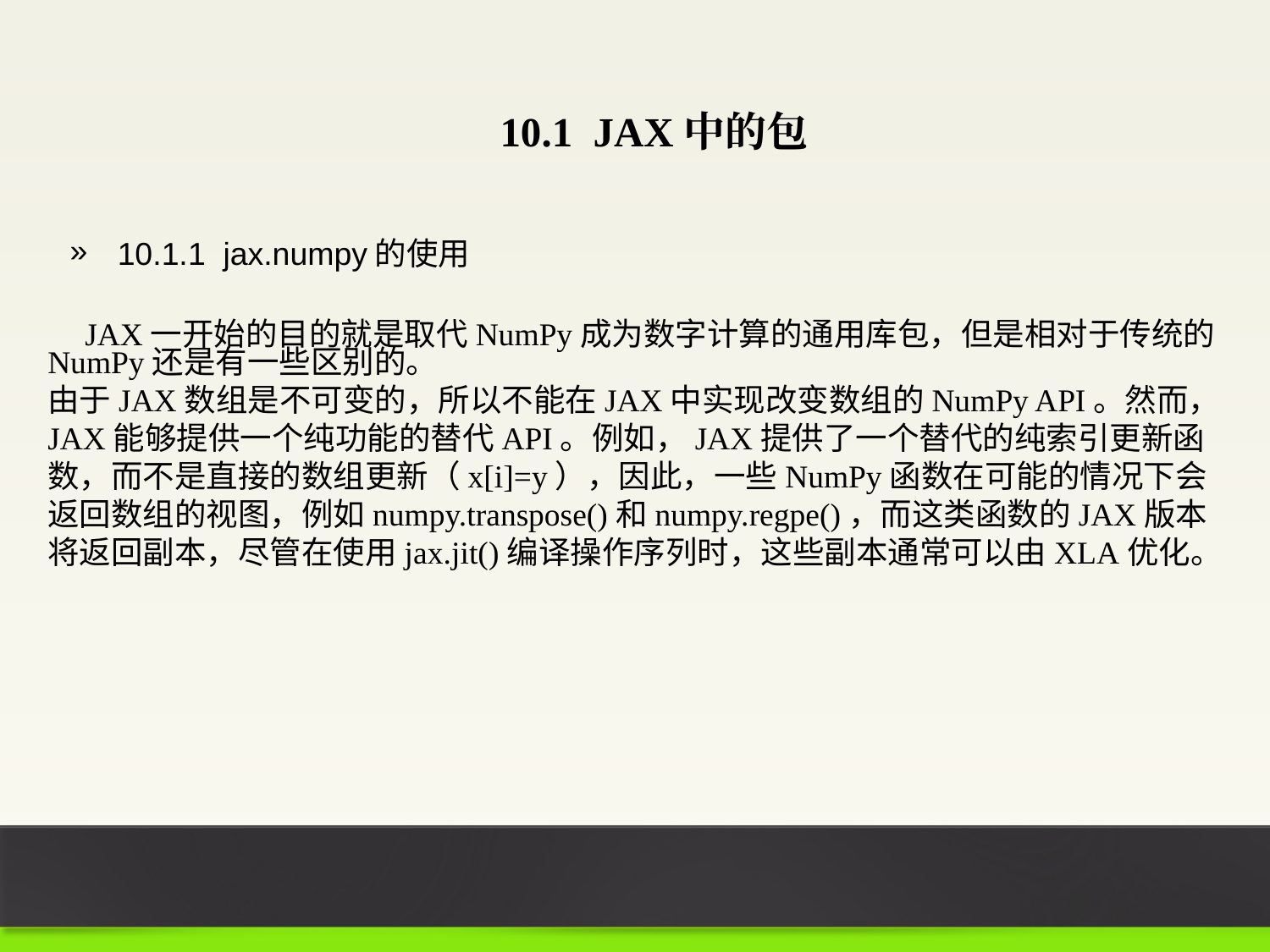

10.1  JAX中的包
10.1.1  jax.numpy的使用
JAX一开始的目的就是取代NumPy成为数字计算的通用库包，但是相对于传统的NumPy还是有一些区别的。
由于JAX数组是不可变的，所以不能在JAX中实现改变数组的NumPy API。然而，JAX能够提供一个纯功能的替代API。例如，JAX提供了一个替代的纯索引更新函数，而不是直接的数组更新（x[i]=y），因此，一些NumPy函数在可能的情况下会返回数组的视图，例如numpy.transpose()和numpy.regpe()，而这类函数的JAX版本将返回副本，尽管在使用jax.jit()编译操作序列时，这些副本通常可以由XLA优化。